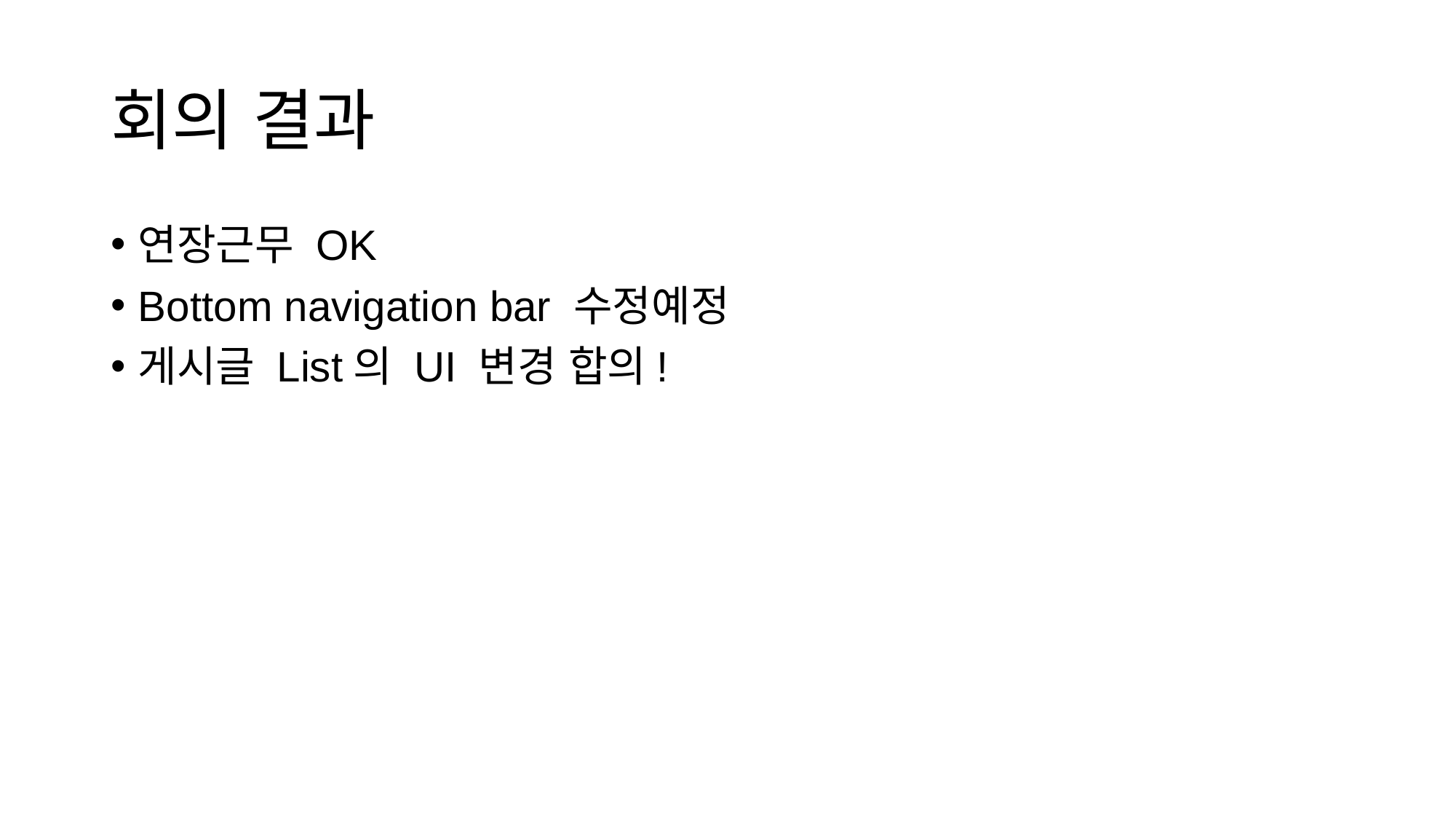

# 회의 결과
연장근무 OK
Bottom navigation bar 수정예정
게시글 List의 UI 변경 합의!